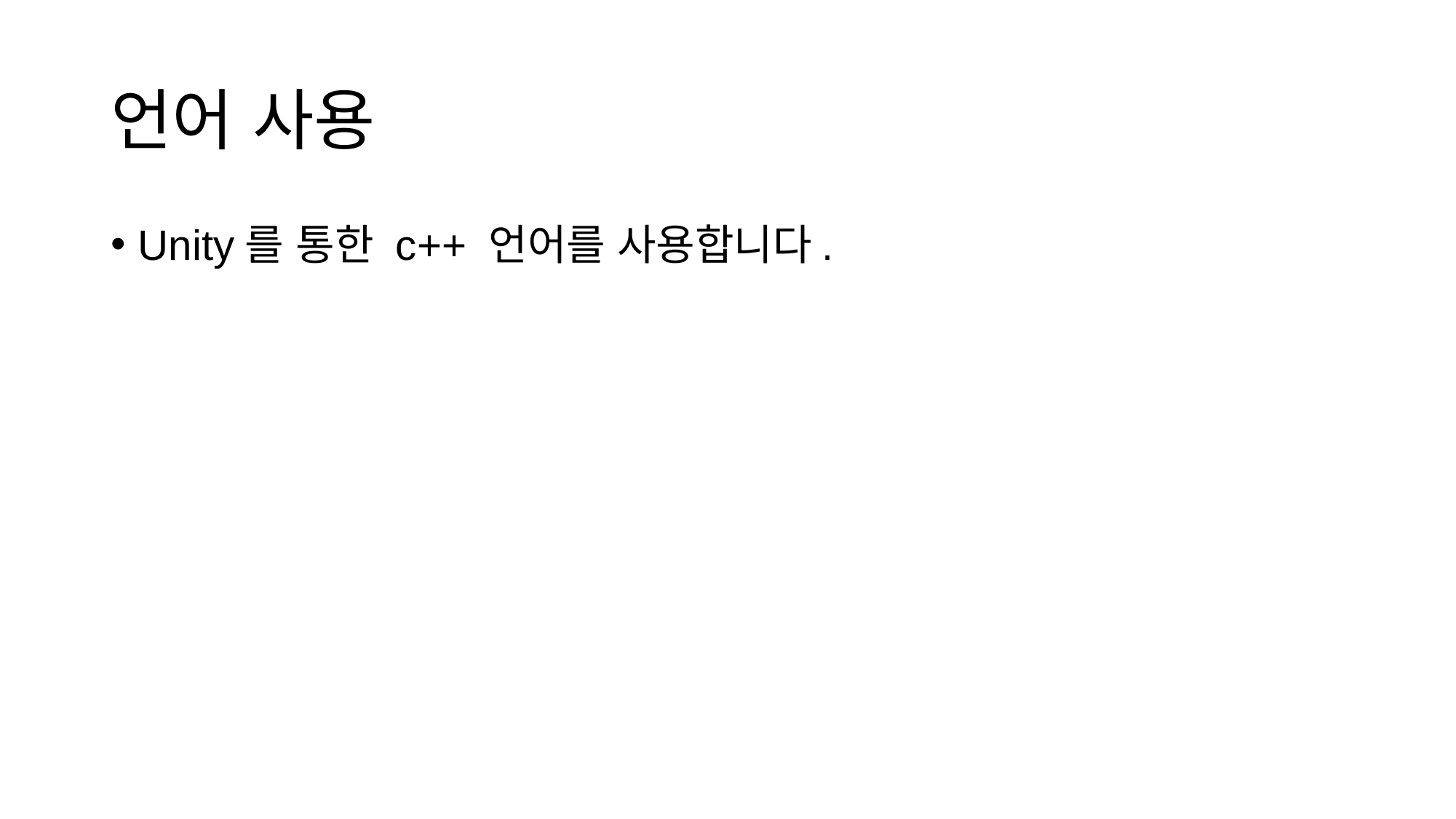

# 언어 사용
Unity를 통한 c++ 언어를 사용합니다.